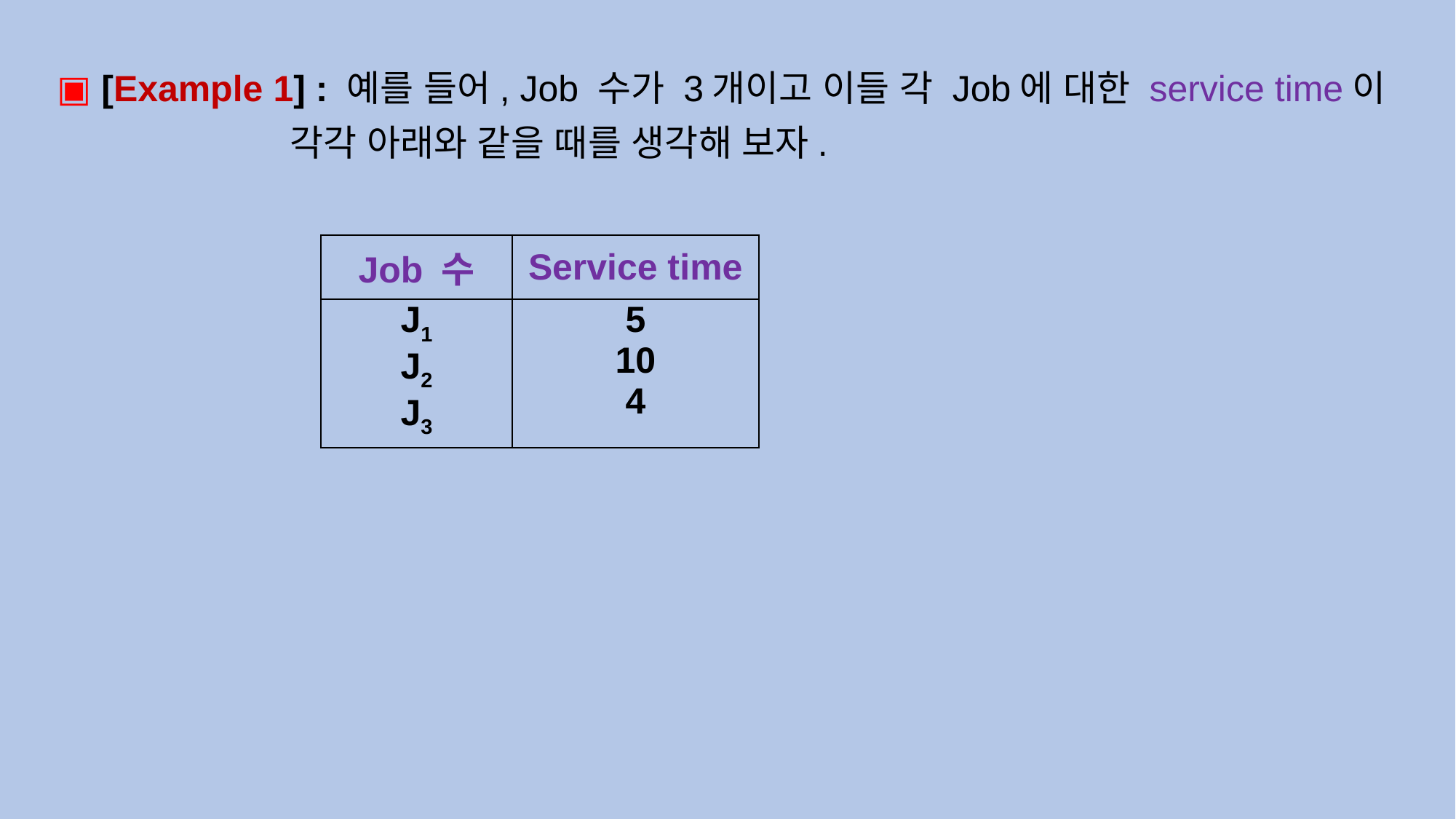

▣ [Example 1] : 예를 들어, Job 수가 3개이고 이들 각 Job에 대한 service time이
                      각각 아래와 같을 때를 생각해 보자.

| Job 수 | Service time |
| --- | --- |
| J1 J2 J3 | 5 10 4 |